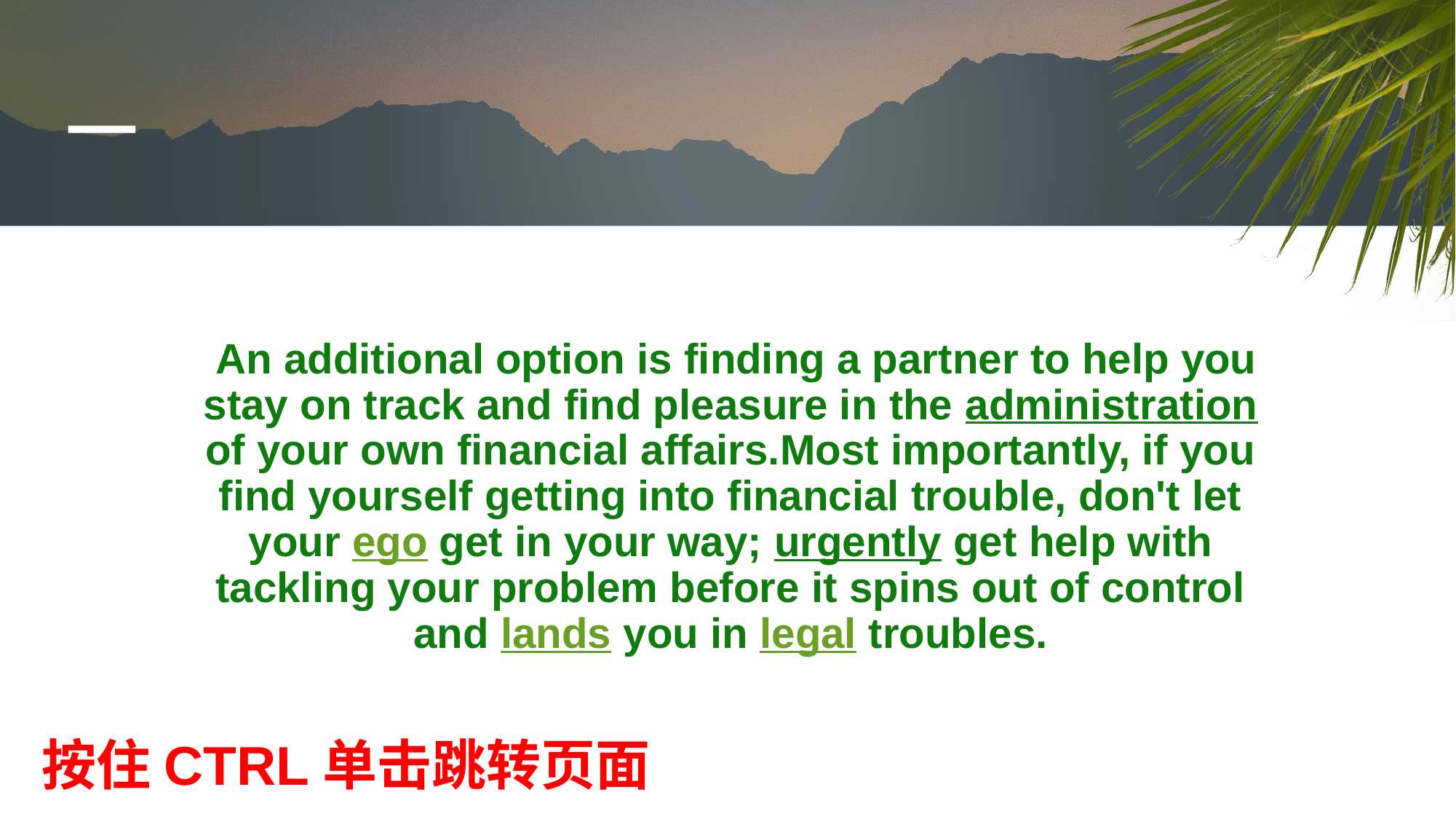

An additional option is finding a partner to help you stay on track and find pleasure in the administration of your own financial affairs.Most importantly, if you find yourself getting into financial trouble, don't let your ego get in your way; urgently get help with tackling your problem before it spins out of control and lands you in legal troubles.
按住CTRL单击跳转页面